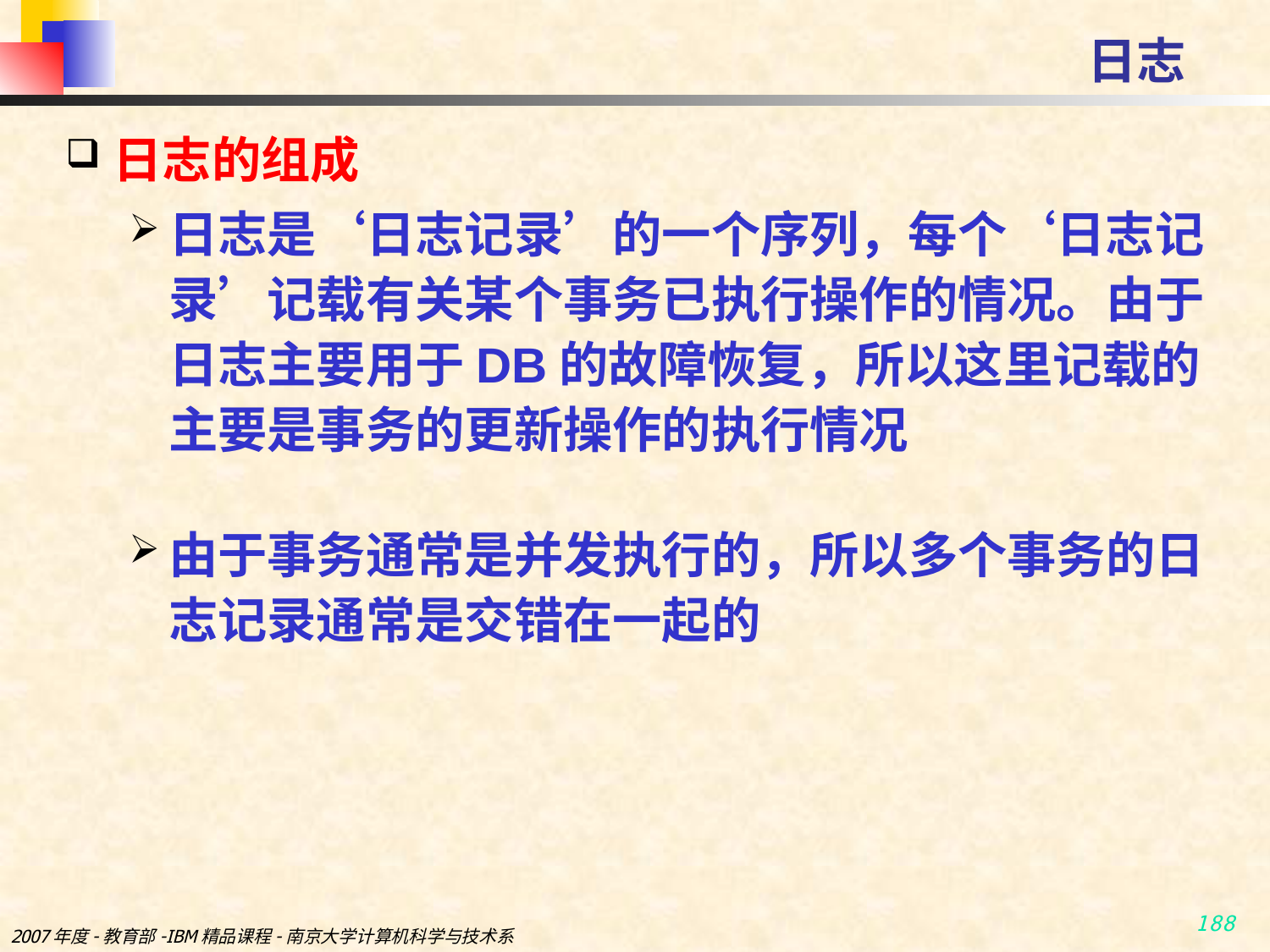

# 日志
日志的组成
日志是‘日志记录’的一个序列，每个‘日志记录’记载有关某个事务已执行操作的情况。由于日志主要用于DB的故障恢复，所以这里记载的主要是事务的更新操作的执行情况

由于事务通常是并发执行的，所以多个事务的日志记录通常是交错在一起的
188